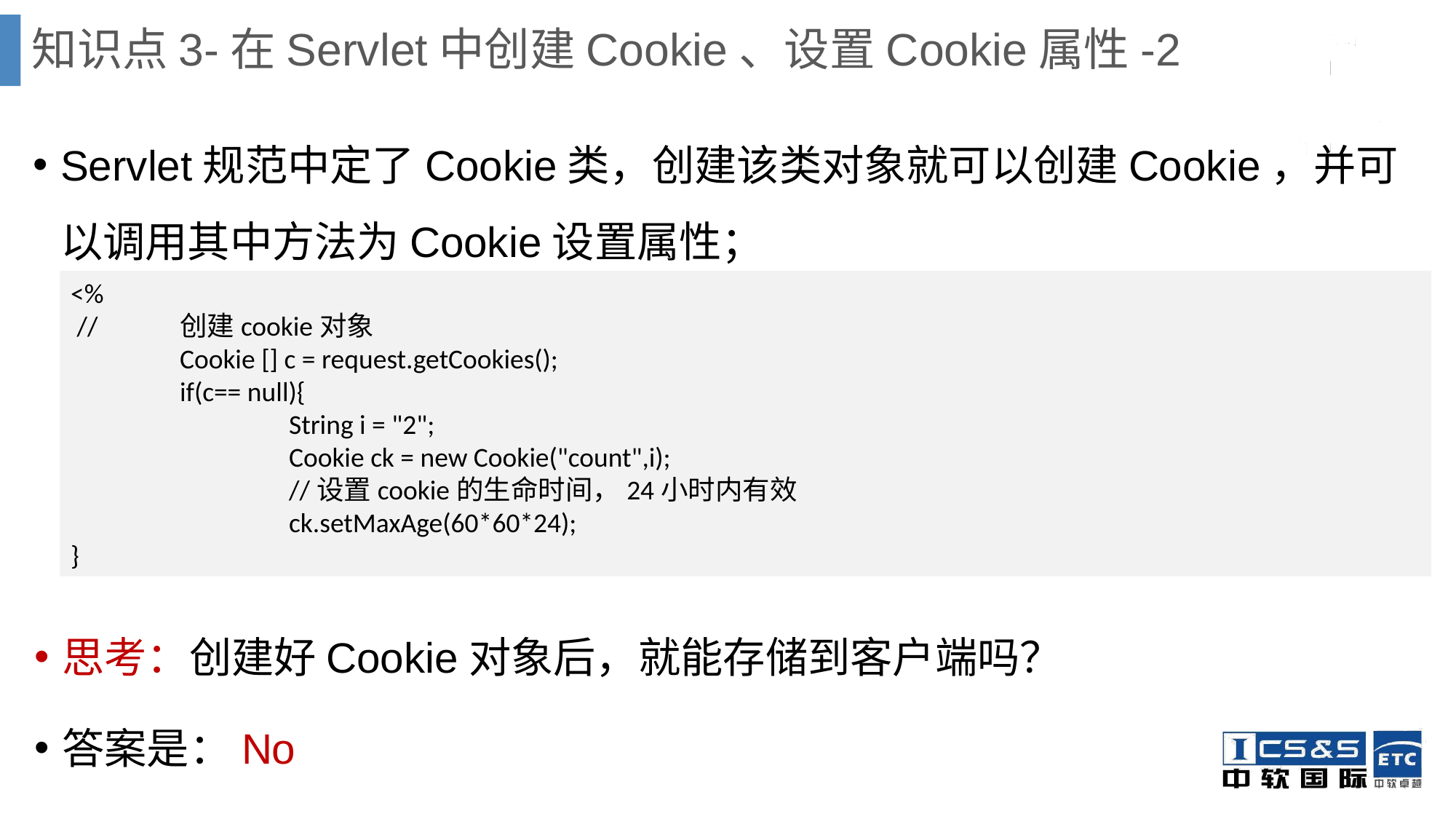

# 知识点3-在Servlet中创建Cookie、设置Cookie属性-2
Servlet规范中定了Cookie类，创建该类对象就可以创建Cookie，并可以调用其中方法为Cookie设置属性；
<%
 //	创建cookie对象
	Cookie [] c = request.getCookies();
	if(c== null){
		String i = "2";
		Cookie ck = new Cookie("count",i);
		//设置cookie的生命时间，24小时内有效
		ck.setMaxAge(60*60*24);
}
思考：创建好Cookie对象后，就能存储到客户端吗？
答案是：No